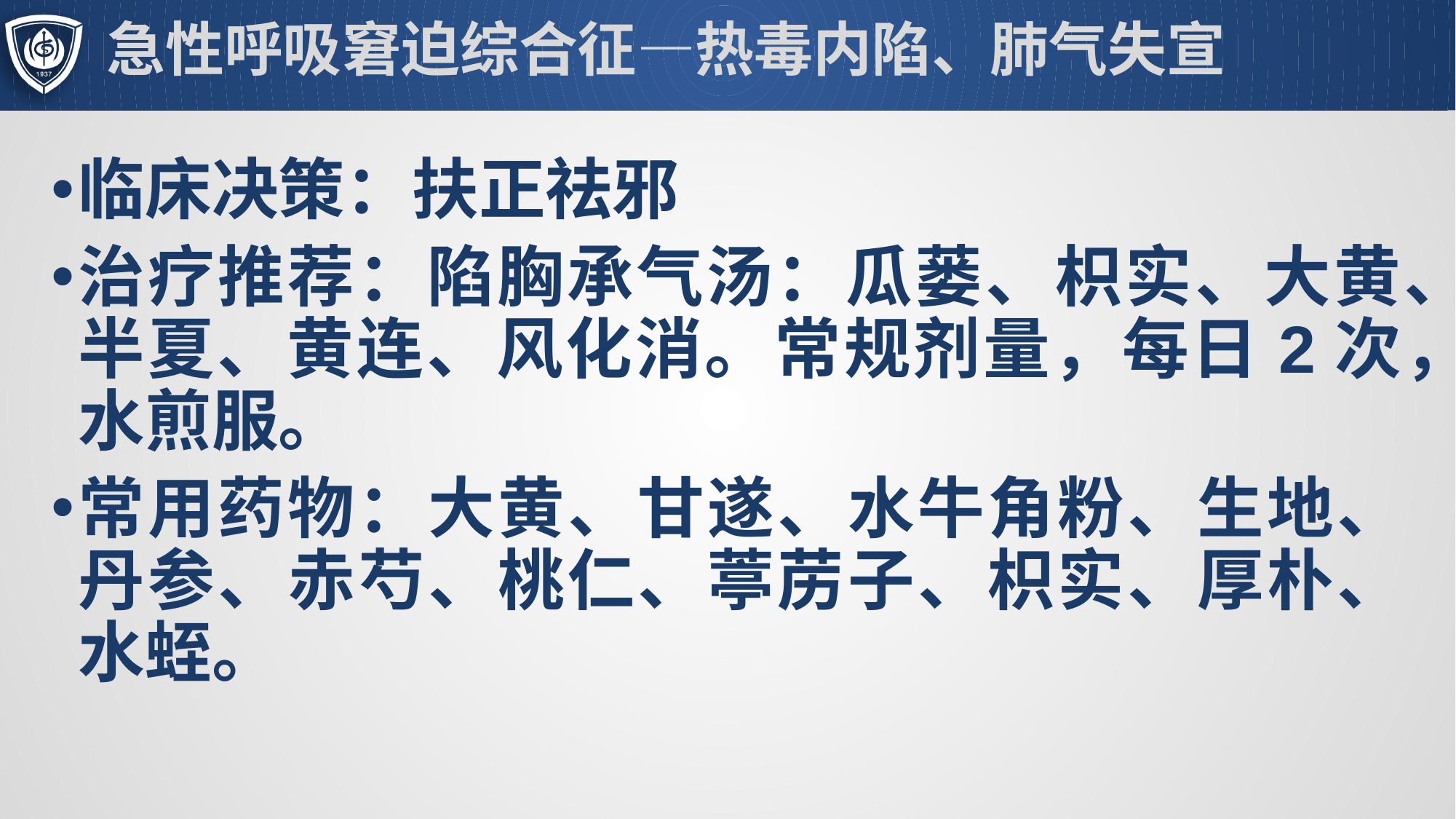

# 急性呼吸窘迫综合征—热毒内陷、肺气失宣
临床决策：扶正祛邪
治疗推荐：陷胸承气汤：瓜蒌、枳实、大黄、半夏、黄连、风化消。常规剂量，每日2次，水煎服。
常用药物：大黄、甘遂、水牛角粉、生地、丹参、赤芍、桃仁、葶苈子、枳实、厚朴、水蛭。